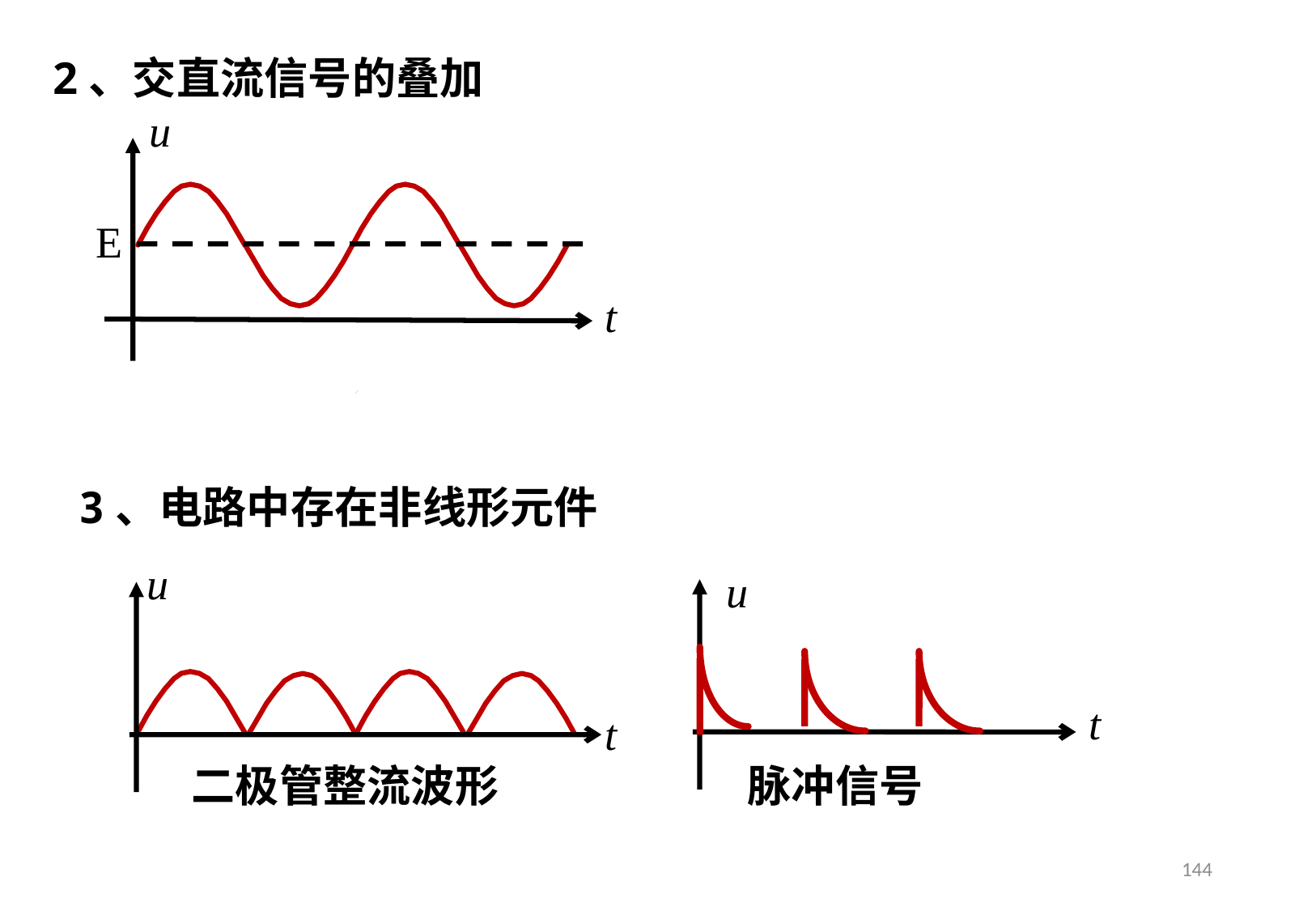

2、交直流信号的叠加
u

E

t

3、电路中存在非线形元件
u

t

u

t

脉冲信号
二极管整流波形
144